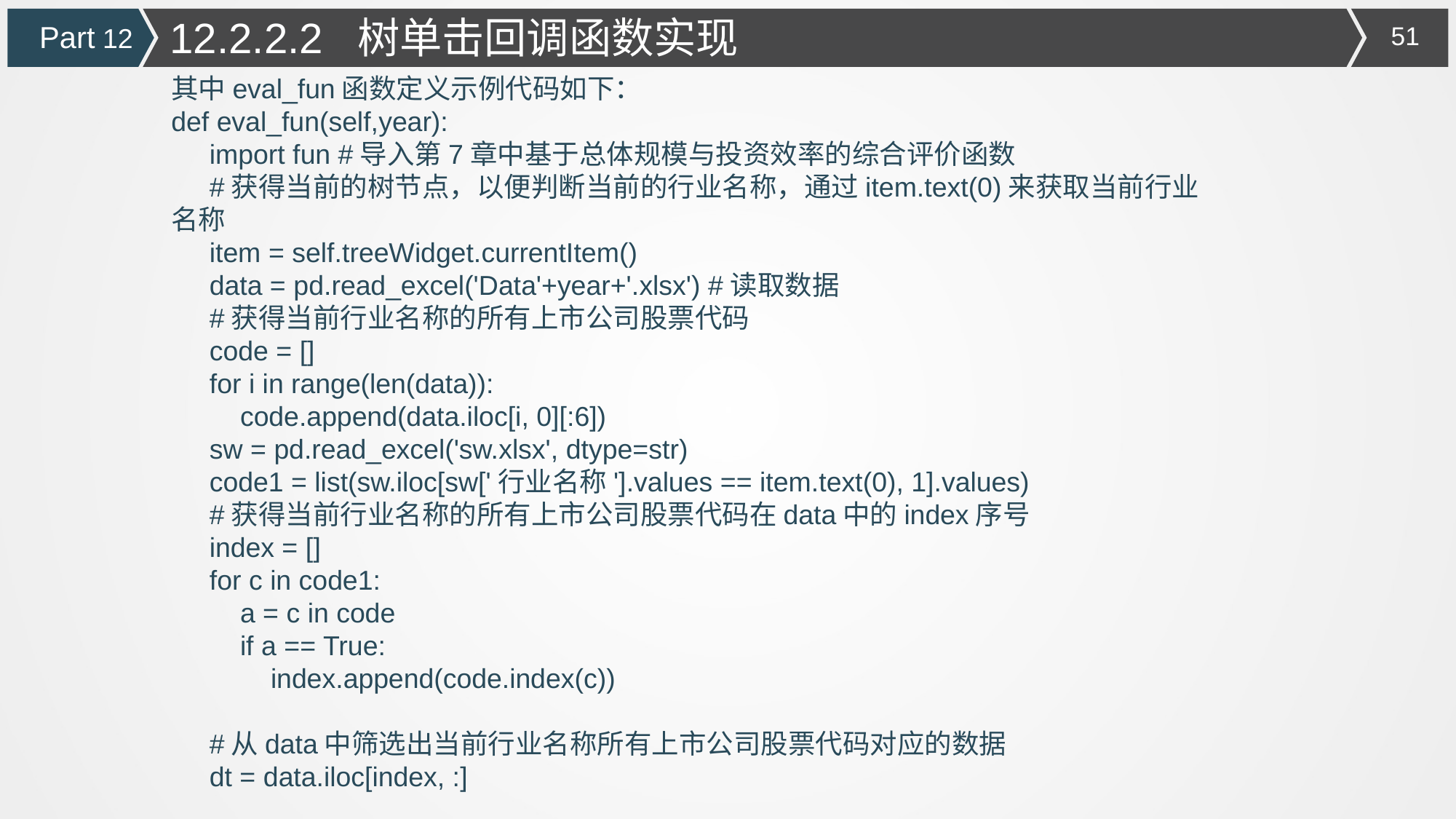

12.2.2.2  树单击回调函数实现
Part 12
其中eval_fun函数定义示例代码如下：
def eval_fun(self,year):
     import fun #导入第7章中基于总体规模与投资效率的综合评价函数
     #获得当前的树节点，以便判断当前的行业名称，通过item.text(0)来获取当前行业名称
     item = self.treeWidget.currentItem()
     data = pd.read_excel('Data'+year+'.xlsx') #读取数据
     #获得当前行业名称的所有上市公司股票代码
     code = []
     for i in range(len(data)):
         code.append(data.iloc[i, 0][:6])
     sw = pd.read_excel('sw.xlsx', dtype=str)
     code1 = list(sw.iloc[sw['行业名称'].values == item.text(0), 1].values)
     #获得当前行业名称的所有上市公司股票代码在data中的index序号
     index = []
     for c in code1:
         a = c in code
         if a == True:
             index.append(code.index(c))

     #从data中筛选出当前行业名称所有上市公司股票代码对应的数据
     dt = data.iloc[index, :]